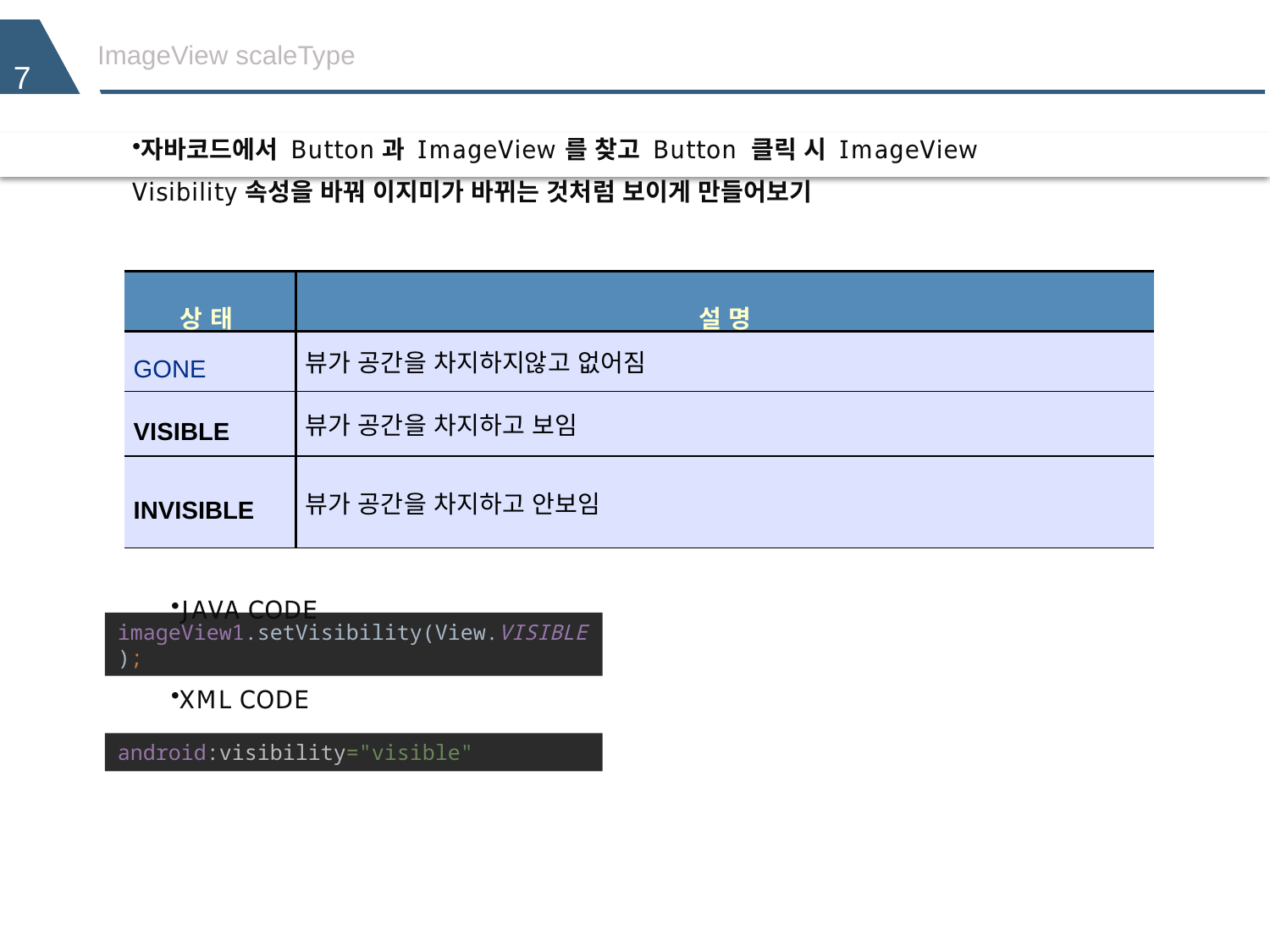

# ImageView scaleType
7
자바코드에서 Button과 ImageView를 찾고 Button 클릭 시 ImageView Visibility속성을 바꿔 이지미가 바뀌는 것처럼 보이게 만들어보기
| 상 태 | 설 명 |
| --- | --- |
| GONE | 뷰가 공간을 차지하지않고 없어짐 |
| VISIBLE | 뷰가 공간을 차지하고 보임 |
| INVISIBLE | 뷰가 공간을 차지하고 안보임 |
JAVA CODE
imageView1.setVisibility(View.VISIBLE);
XML CODE
android:visibility="visible"